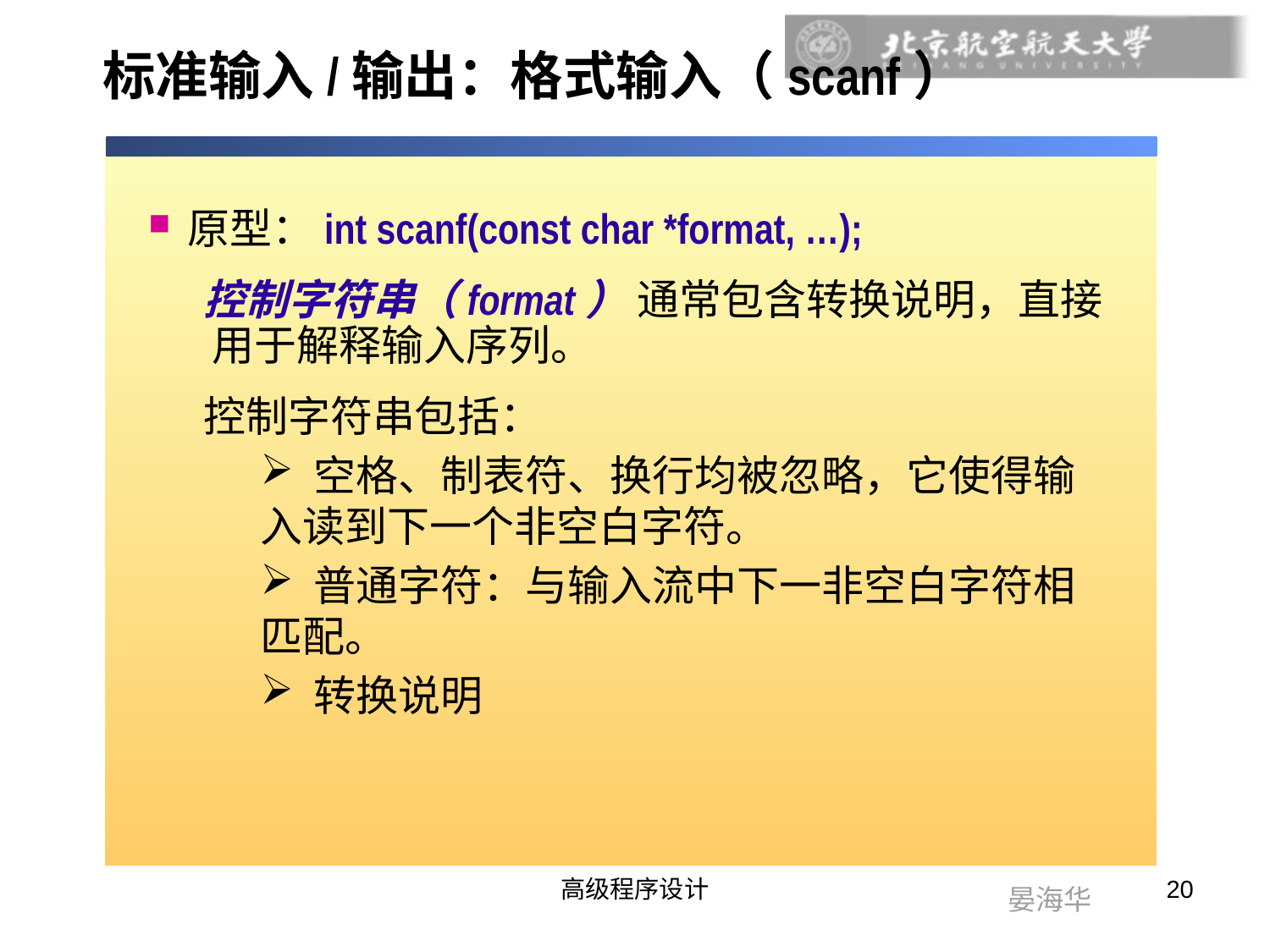

# 标准输入/输出：格式输入（scanf）
原型：int scanf(const char *format, …);
控制字符串（format） 通常包含转换说明，直接用于解释输入序列。
控制字符串包括：
 空格、制表符、换行均被忽略，它使得输入读到下一个非空白字符。
 普通字符：与输入流中下一非空白字符相匹配。
 转换说明

高级程序设计
20